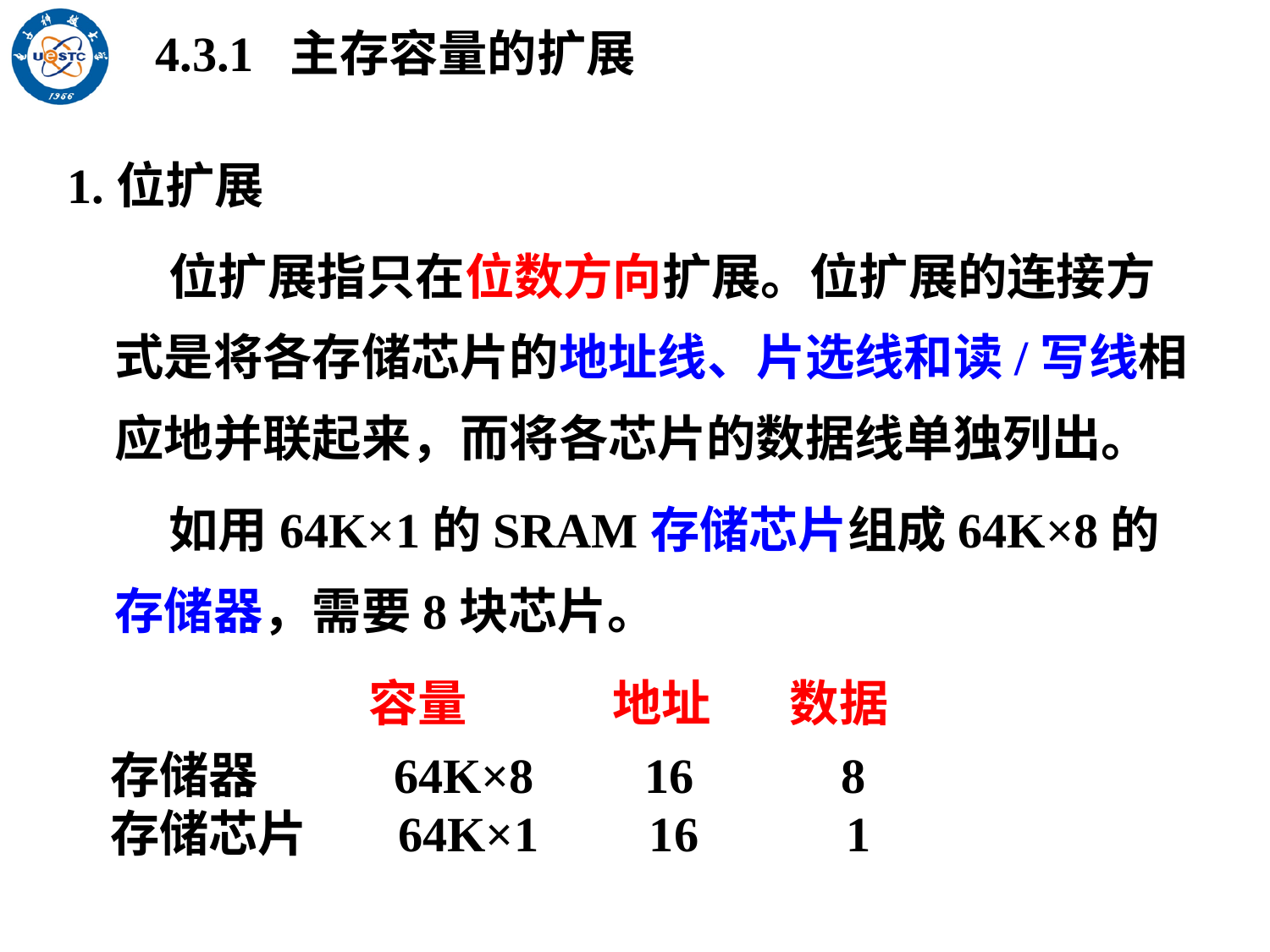

4.3.1  主存容量的扩展
1.位扩展
        位扩展指只在位数方向扩展。位扩展的连接方式是将各存储芯片的地址线、片选线和读/写线相应地并联起来，而将各芯片的数据线单独列出。
        如用64K×1的SRAM存储芯片组成64K×8的存储器，需要8块芯片。
                        容量             地址       数据
 存储器           64K×8         16            8
 存储芯片       64K×1         16            1